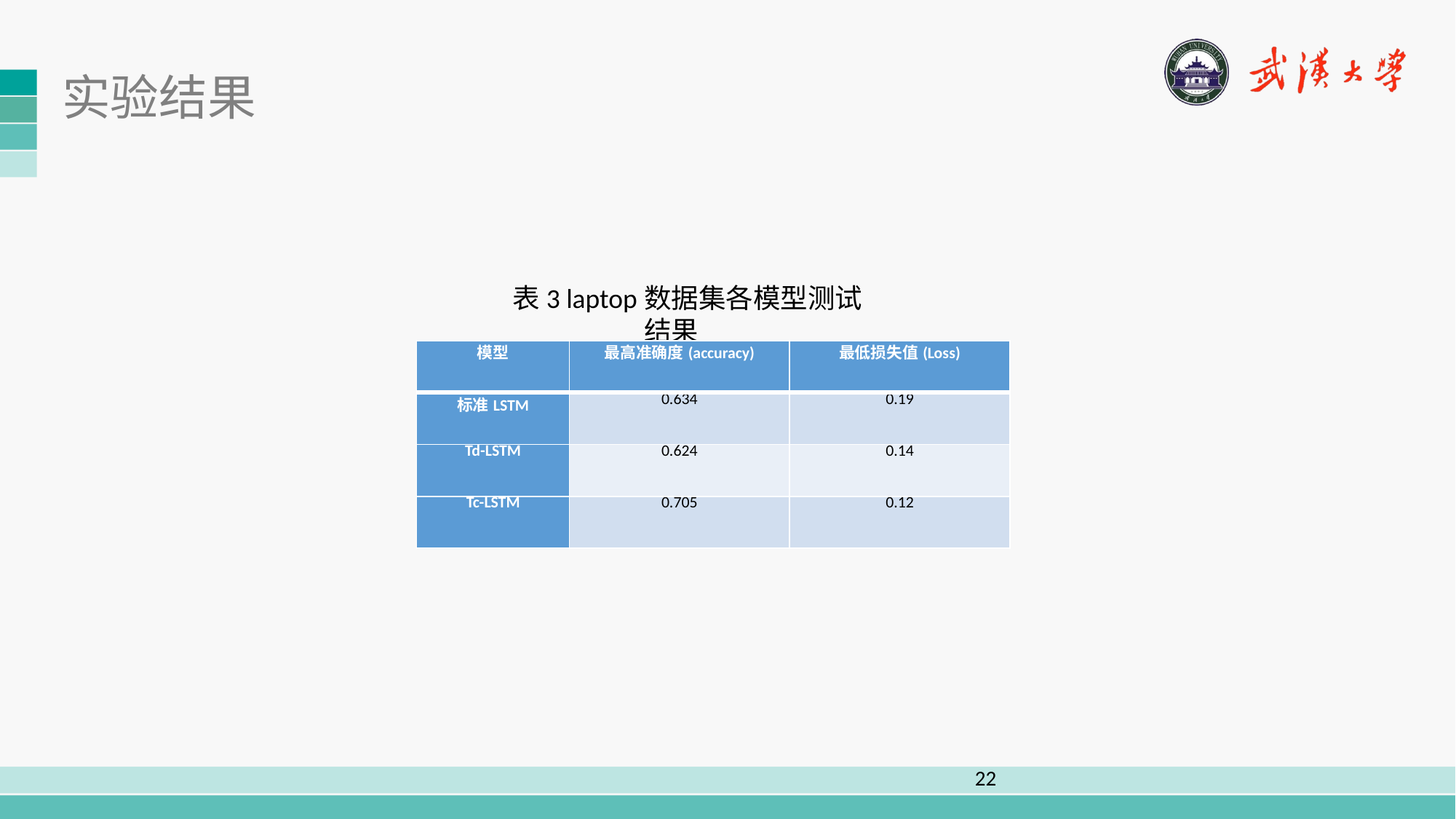

# 实验结果
表3 laptop数据集各模型测试结果
| 模型 | 最高准确度(accuracy) | 最低损失值(Loss) |
| --- | --- | --- |
| 标准LSTM | 0.634 | 0.19 |
| Td-LSTM | 0.624 | 0.14 |
| Tc-LSTM | 0.705 | 0.12 |
22